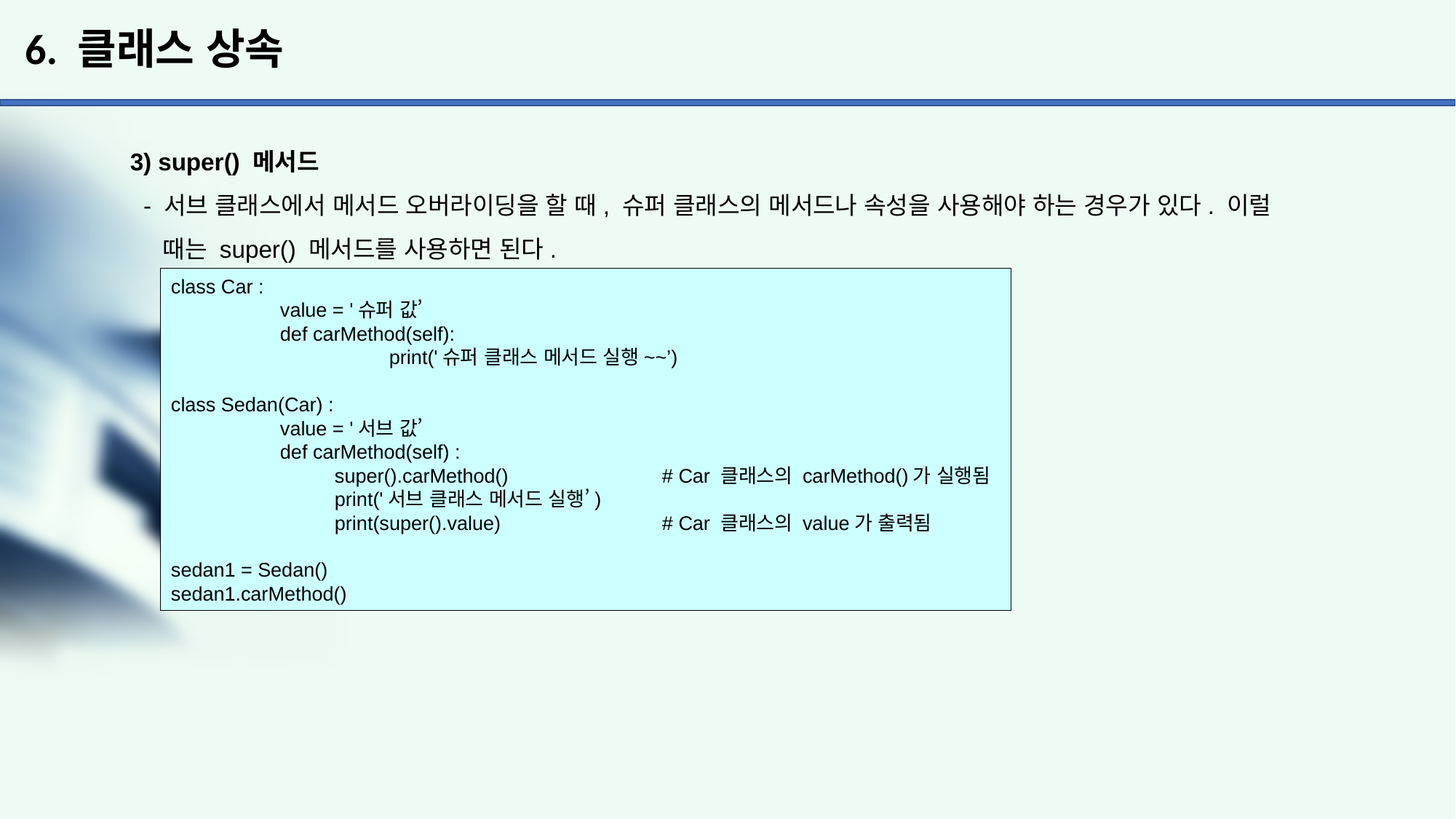

# 6. 클래스 상속
3) super() 메서드
  - 서브 클래스에서 메서드 오버라이딩을 할 때, 슈퍼 클래스의 메서드나 속성을 사용해야 하는 경우가 있다. 이럴
    때는 super() 메서드를 사용하면 된다.

class Car :
	value = '슈퍼 값’
	def carMethod(self):
		print('슈퍼 클래스 메서드 실행~~’)

class Sedan(Car) :
	value = '서브 값’
	def carMethod(self) :
	super().carMethod() 		# Car 클래스의 carMethod()가 실행됨
	print('서브 클래스 메서드 실행’)
	print(super().value) 		# Car 클래스의 value가 출력됨

sedan1 = Sedan()
sedan1.carMethod()